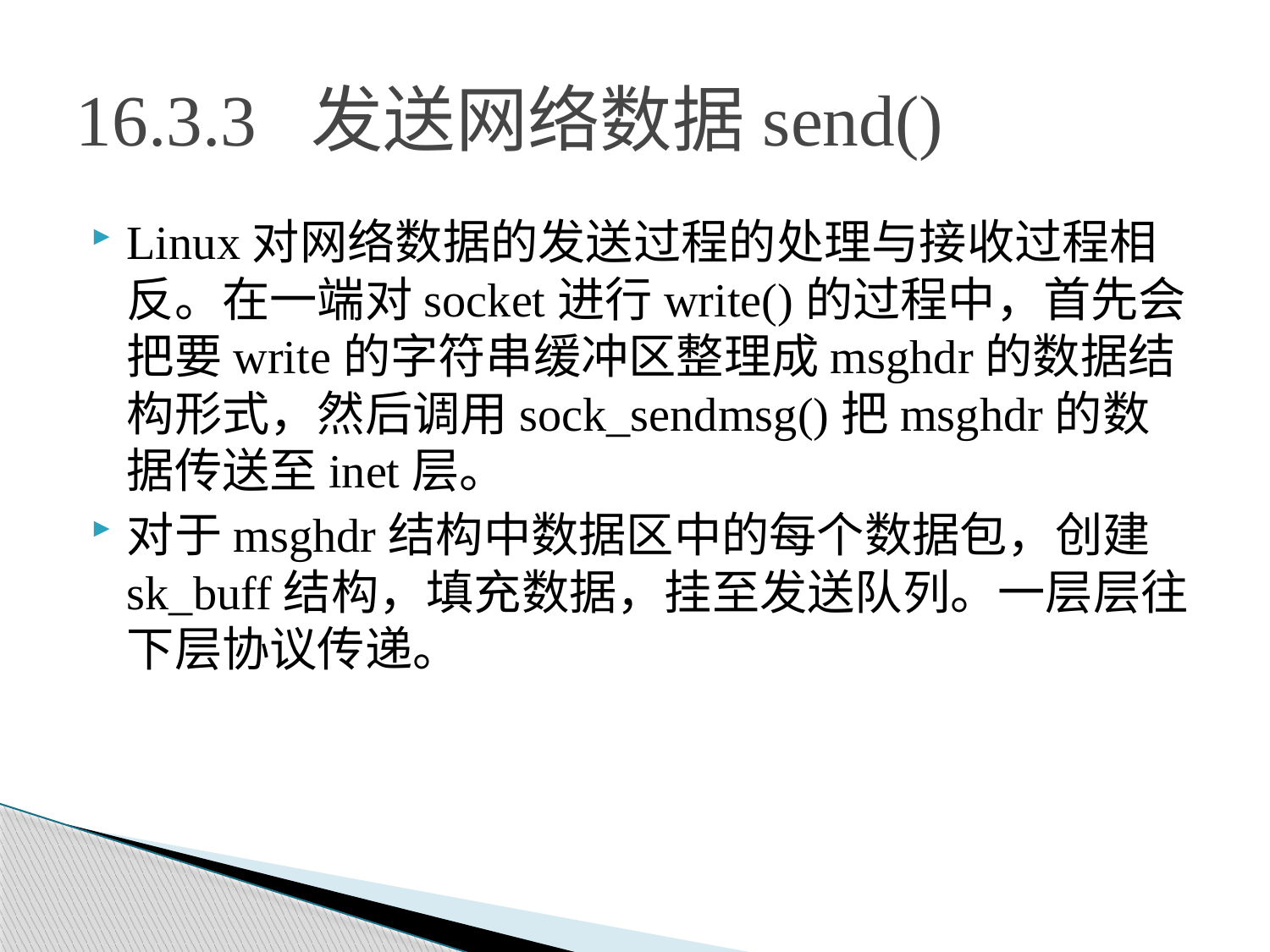

# 16.3.3  发送网络数据send()
Linux对网络数据的发送过程的处理与接收过程相反。在一端对socket进行write()的过程中，首先会把要write的字符串缓冲区整理成msghdr的数据结构形式，然后调用sock_sendmsg()把msghdr的数据传送至inet层。
对于msghdr结构中数据区中的每个数据包，创建sk_buff结构，填充数据，挂至发送队列。一层层往下层协议传递。